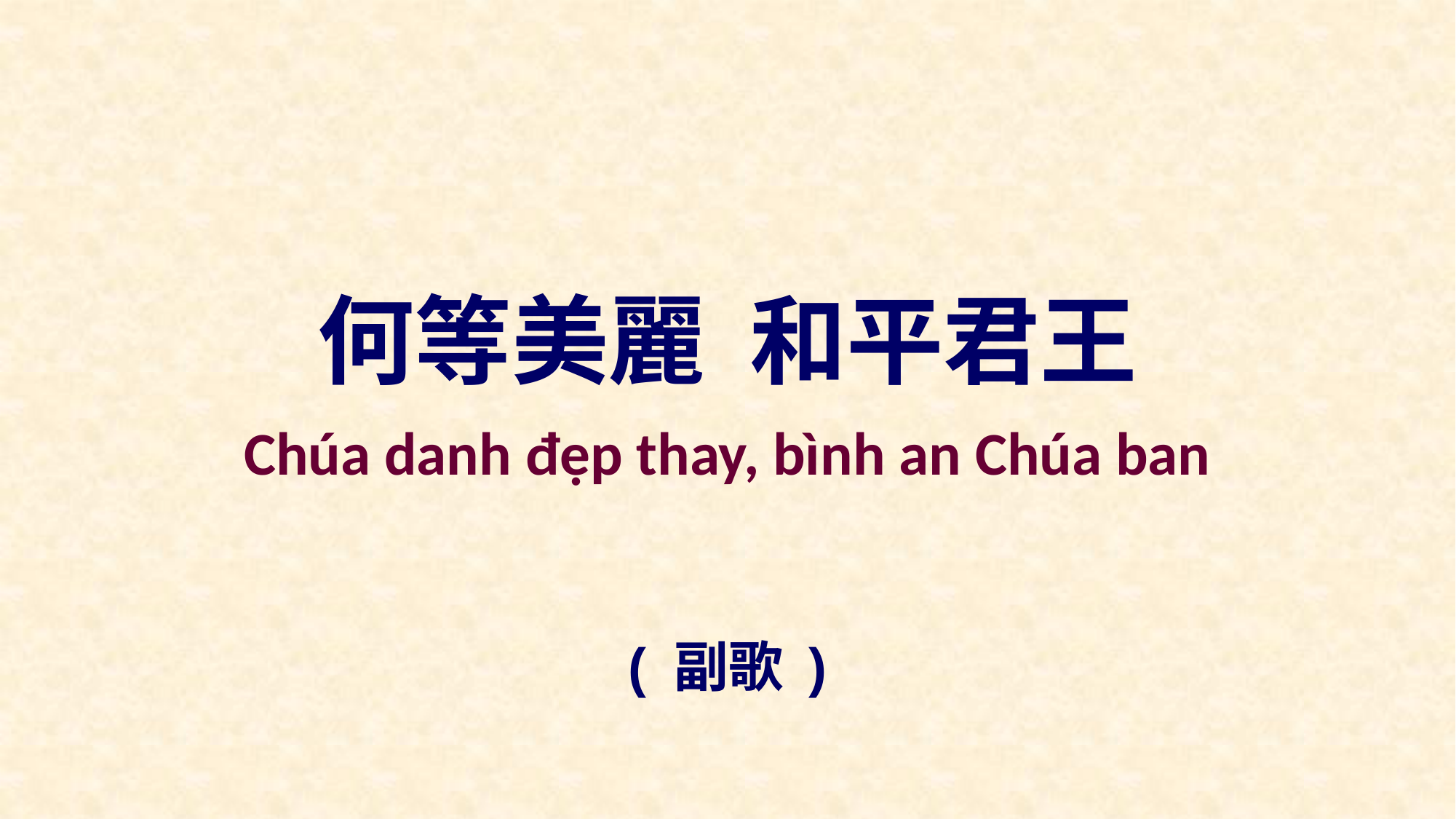

何等美麗  和平君王
Chúa danh đẹp thay, bình an Chúa ban
( 副歌 )